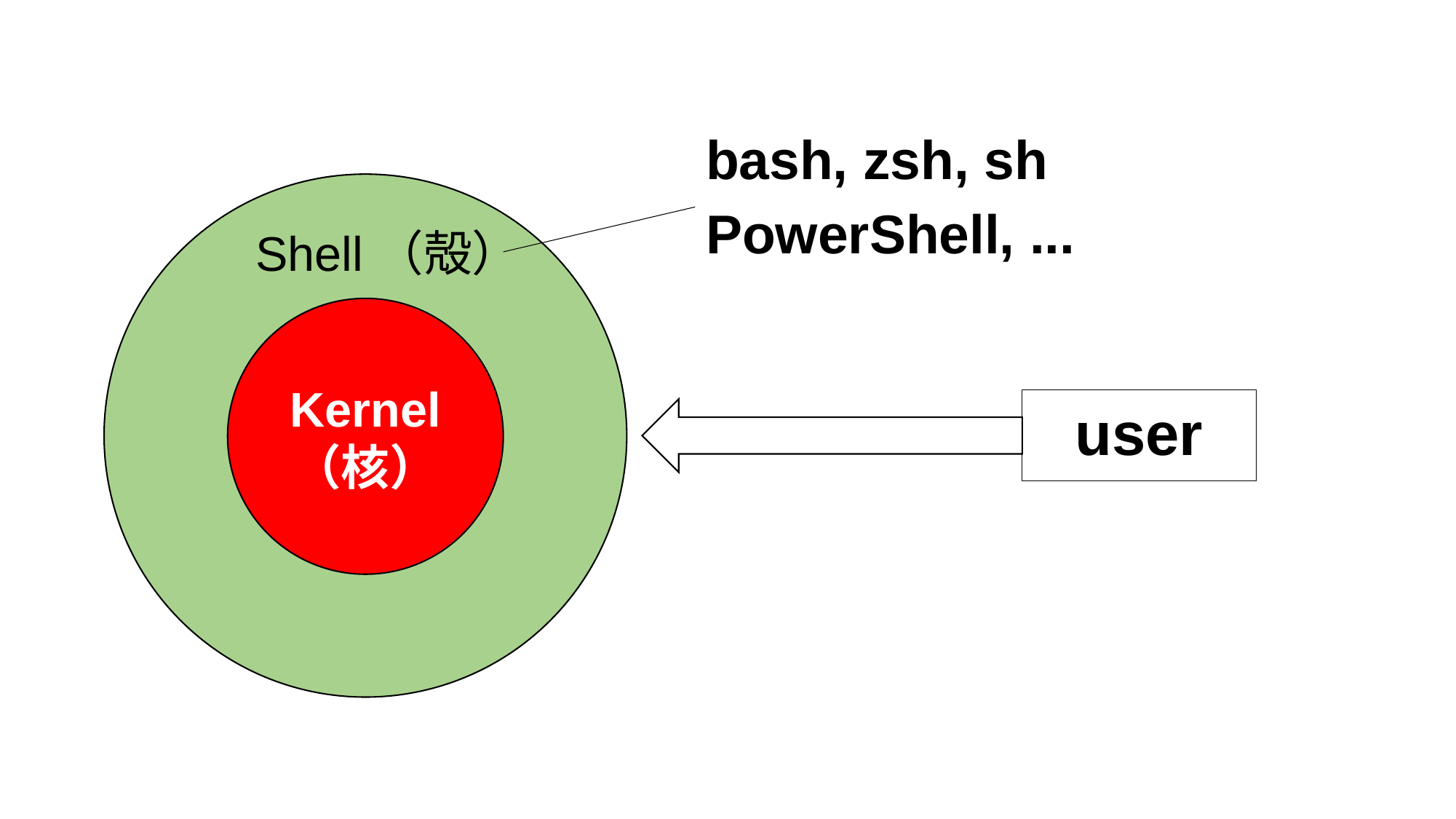

bash, zsh, sh
PowerShell, ...

Shell（殻）

Kernel
（核）
user